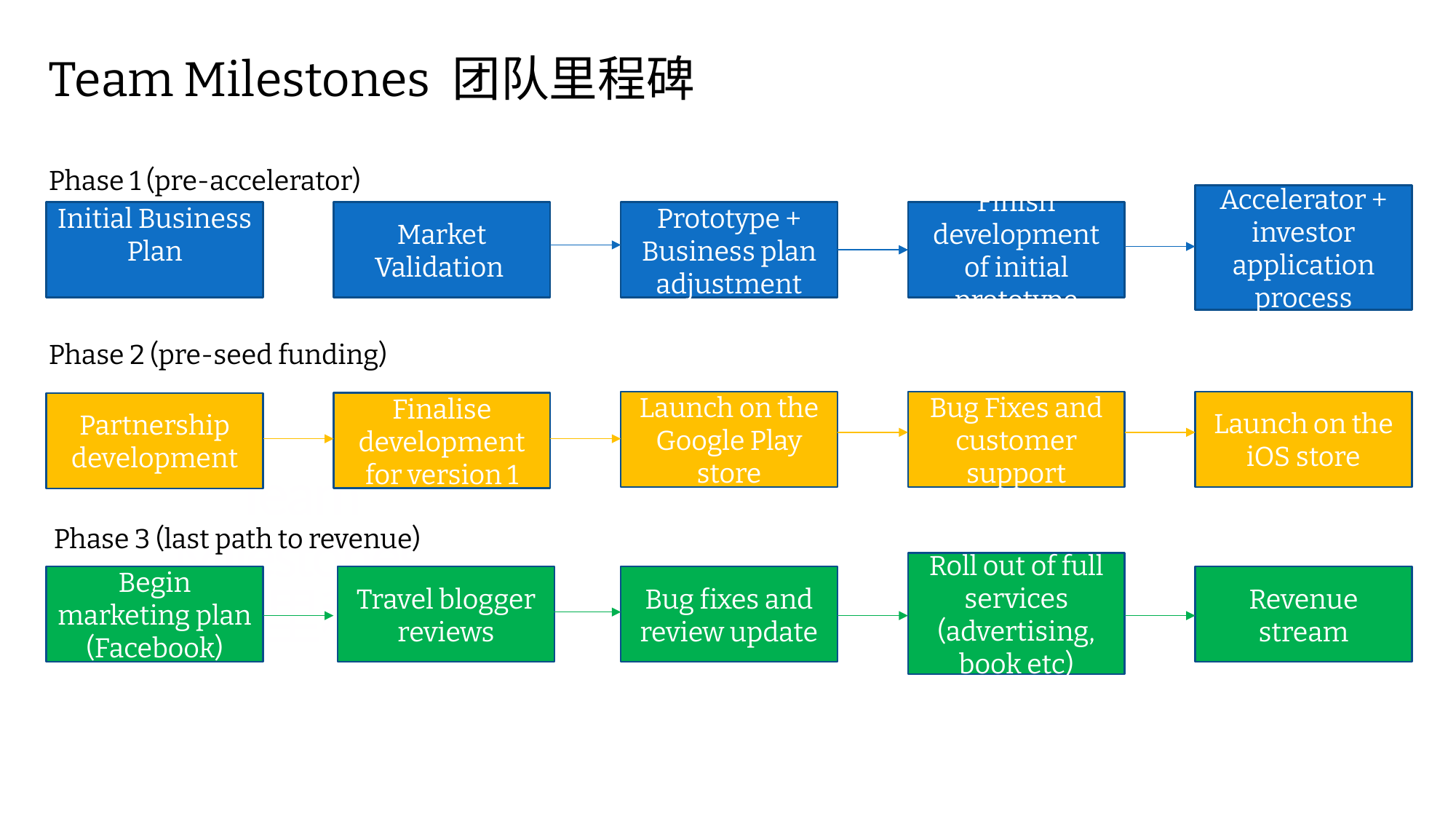

Team Milestones 团队里程碑
Phase 1 (pre-accelerator)
Accelerator + investor application process
Initial Business Plan

Market Validation
Prototype + Business plan adjustment
Finish development of initial prototype
Phase 2 (pre-seed funding)
Launch on the Google Play store
Bug Fixes and customer support
Launch on the iOS store
Finalise development for version 1
Partnership development
# Team Milestones 团队里程碑
Phase 3 (last path to revenue)
Roll out of full services (advertising, book etc)
Begin marketing plan (Facebook)
Travel blogger reviews
Bug fixes and review update
Revenue stream